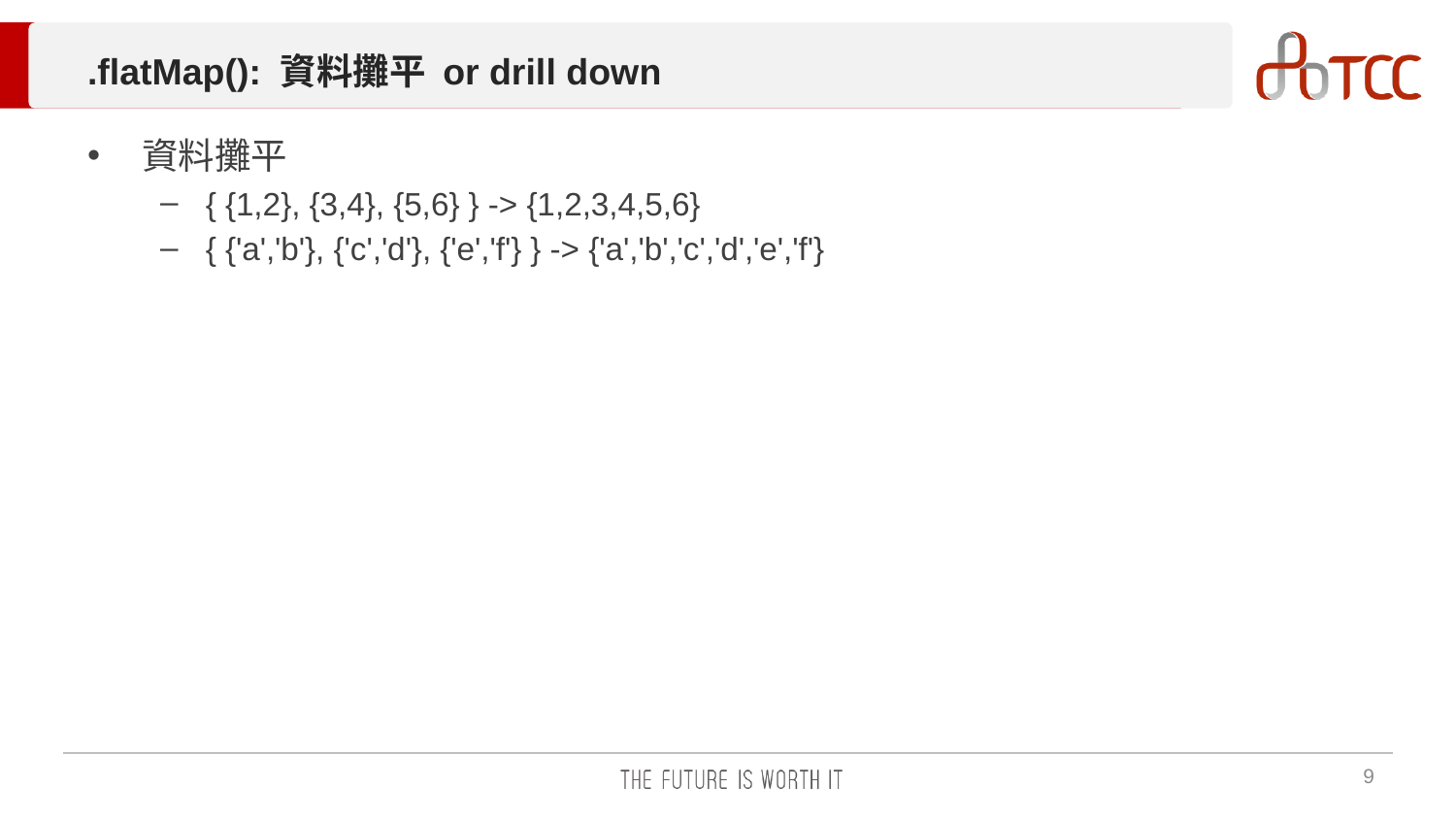

# .flatMap(): 資料攤平 or drill down
資料攤平
{ {1,2}, {3,4}, {5,6} } -> {1,2,3,4,5,6}
{ {'a','b'}, {'c','d'}, {'e','f'} } -> {'a','b','c','d','e','f'}
9